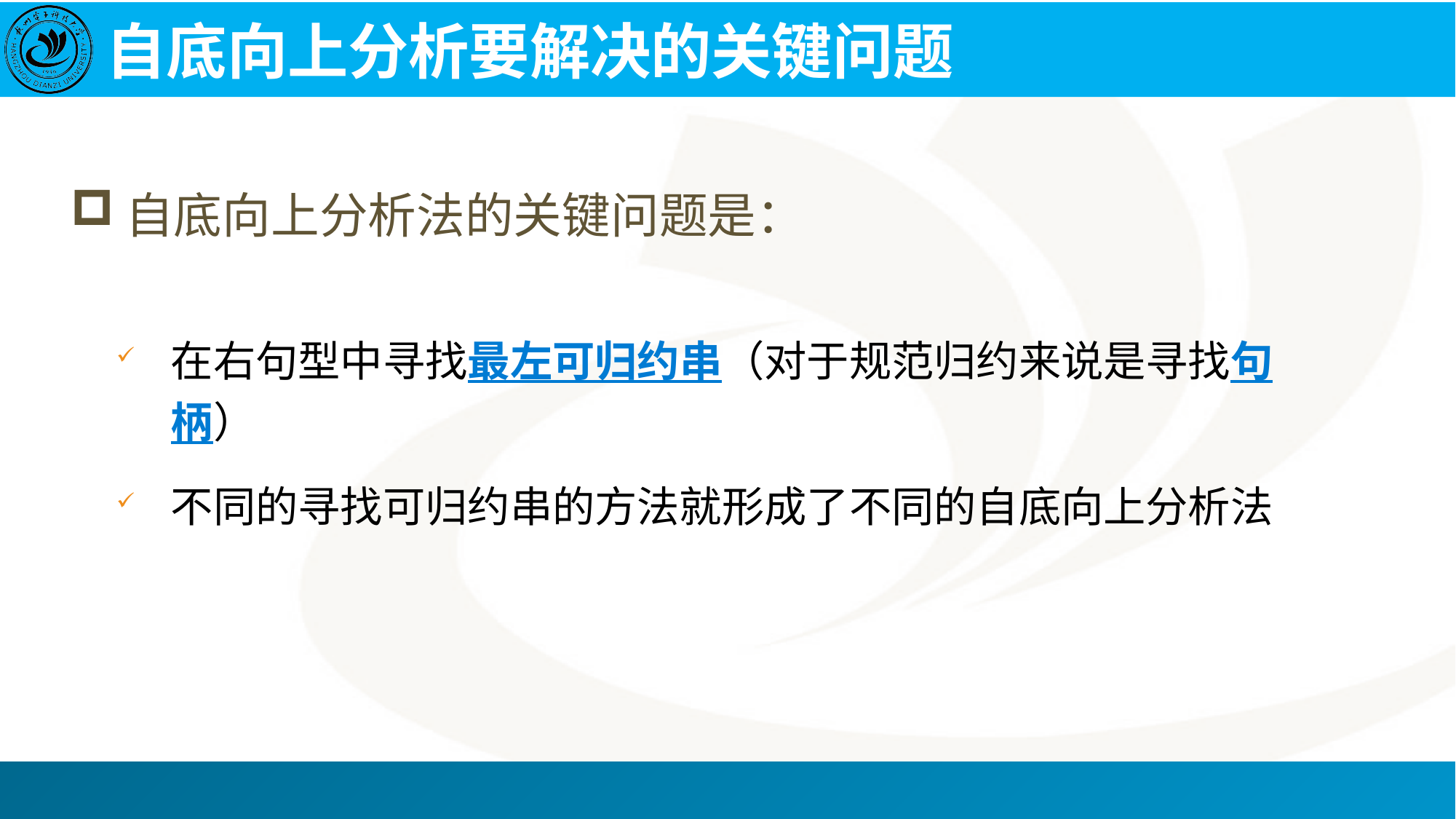

# 自底向上分析要解决的关键问题
自底向上分析法的关键问题是：
在右句型中寻找最左可归约串（对于规范归约来说是寻找句柄）
不同的寻找可归约串的方法就形成了不同的自底向上分析法
19